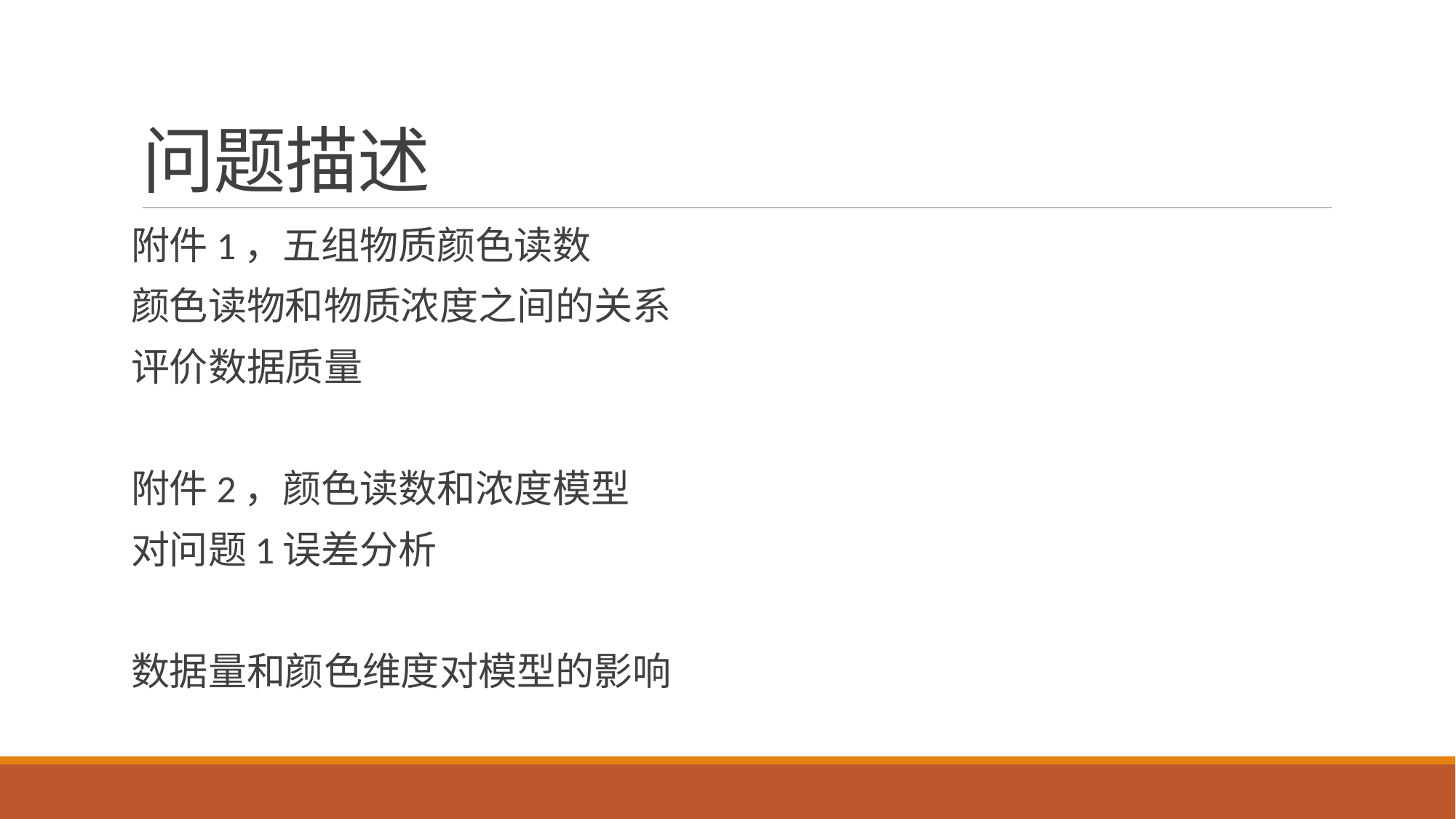

# 问题描述
附件1，五组物质颜色读数
颜色读物和物质浓度之间的关系
评价数据质量

附件2，颜色读数和浓度模型
对问题1误差分析

数据量和颜色维度对模型的影响